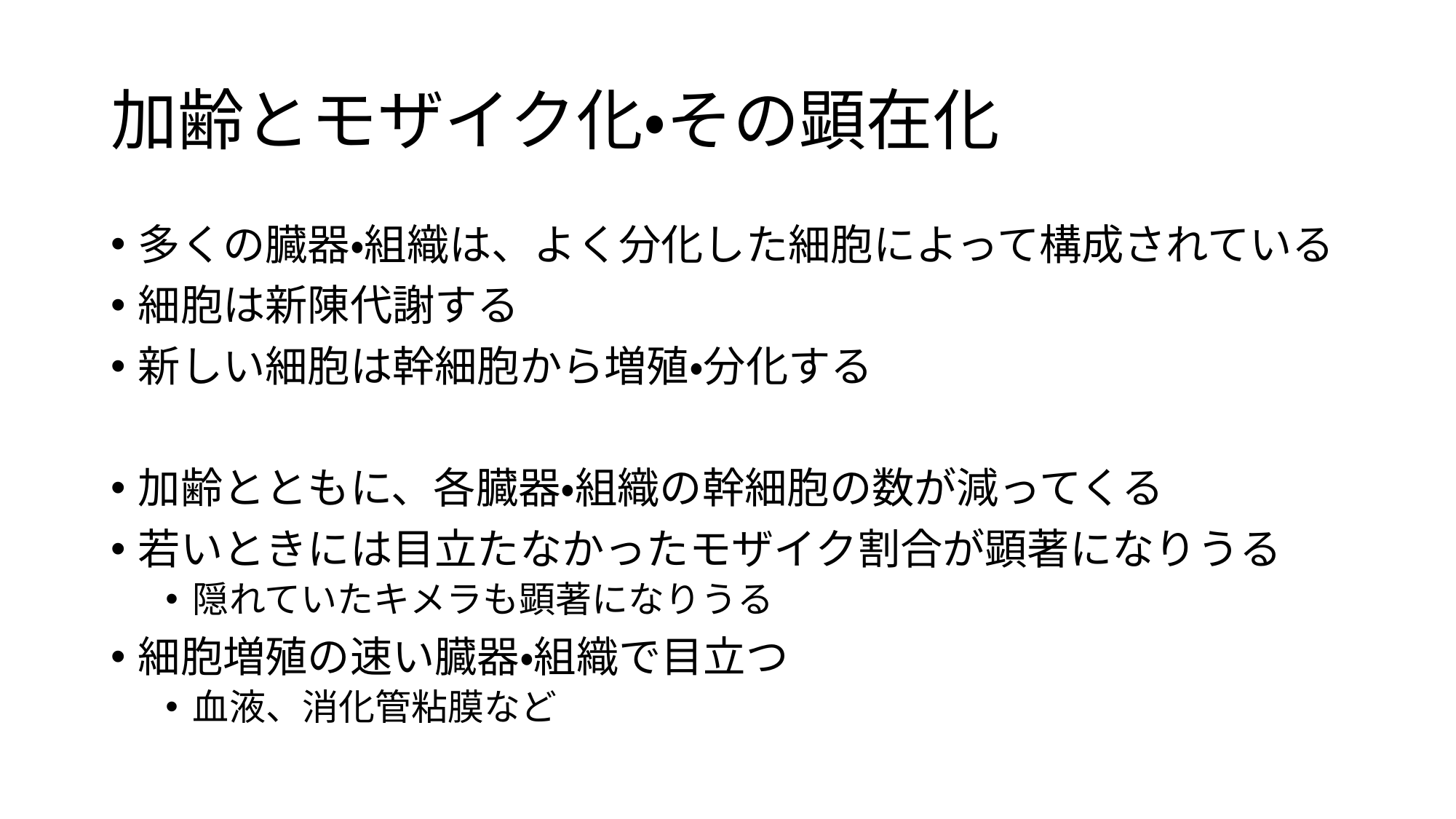

# 加齢とモザイク化・その顕在化
多くの臓器・組織は、よく分化した細胞によって構成されている
細胞は新陳代謝する
新しい細胞は幹細胞から増殖・分化する

加齢とともに、各臓器・組織の幹細胞の数が減ってくる
若いときには目立たなかったモザイク割合が顕著になりうる
隠れていたキメラも顕著になりうる
細胞増殖の速い臓器・組織で目立つ
血液、消化管粘膜など